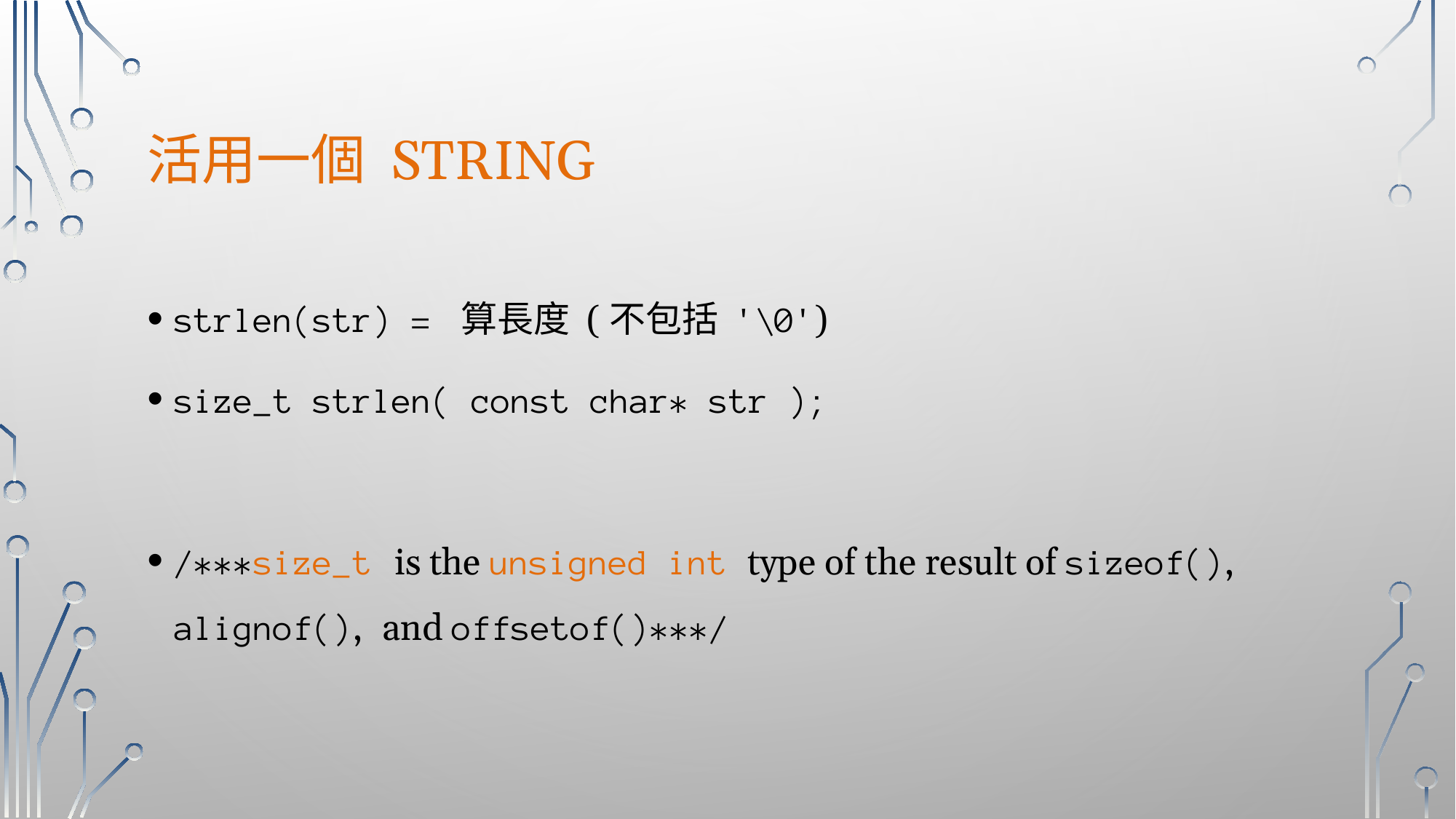

# 活用一個 string
strlen(str) = 算長度 (不包括 '\0')
size_t strlen( const char* str );

/***size_t is the unsigned int type of the result of sizeof(), alignof(), and offsetof()***/